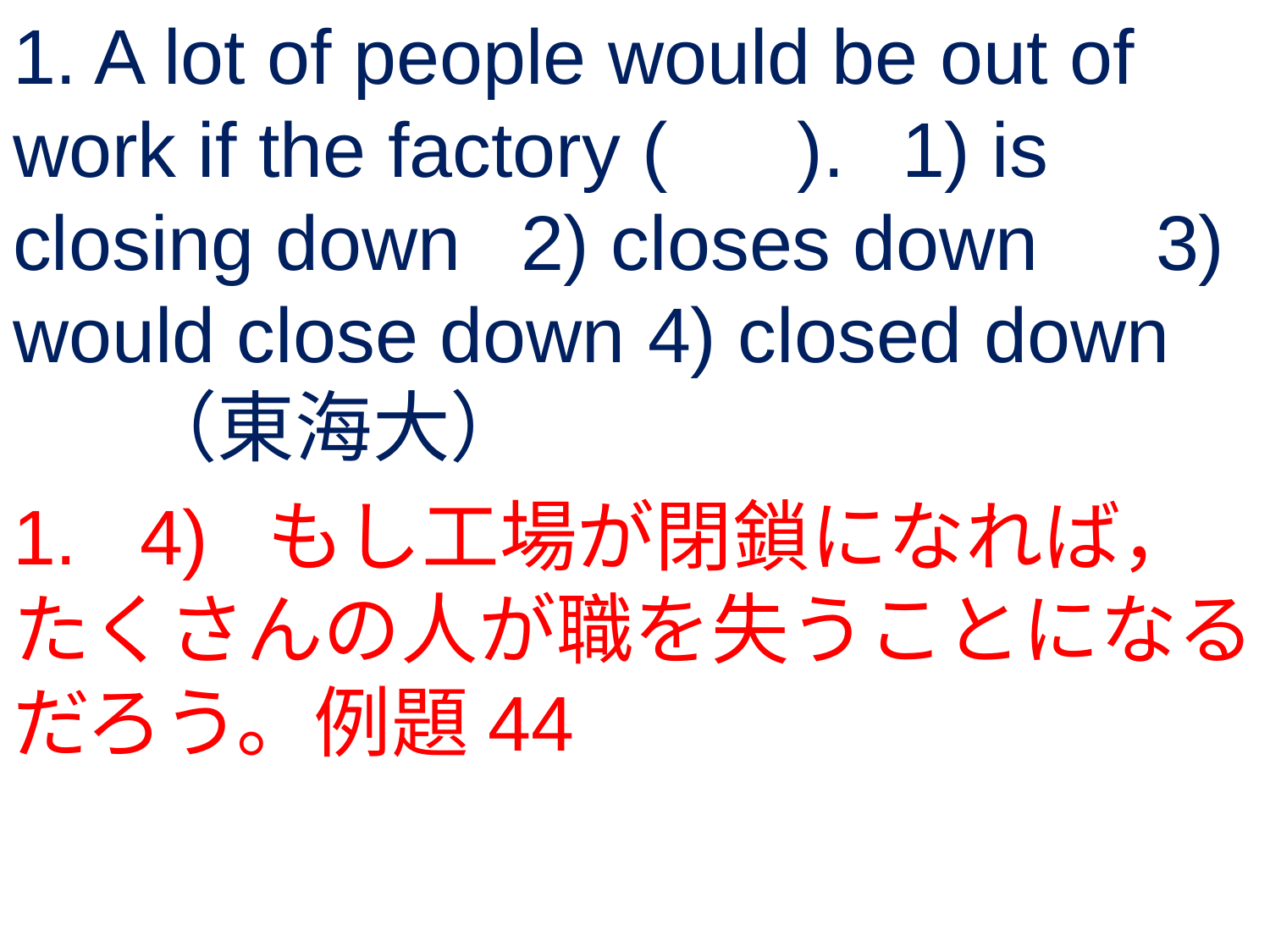

# 1. A lot of people would be out of work if the factory (      ).	1) is closing down	2) closes down	3) would close down	4) closed down	（東海大）
1.	4) 	もし工場が閉鎖になれば，たくさんの人が職を失うことになるだろう。例題44